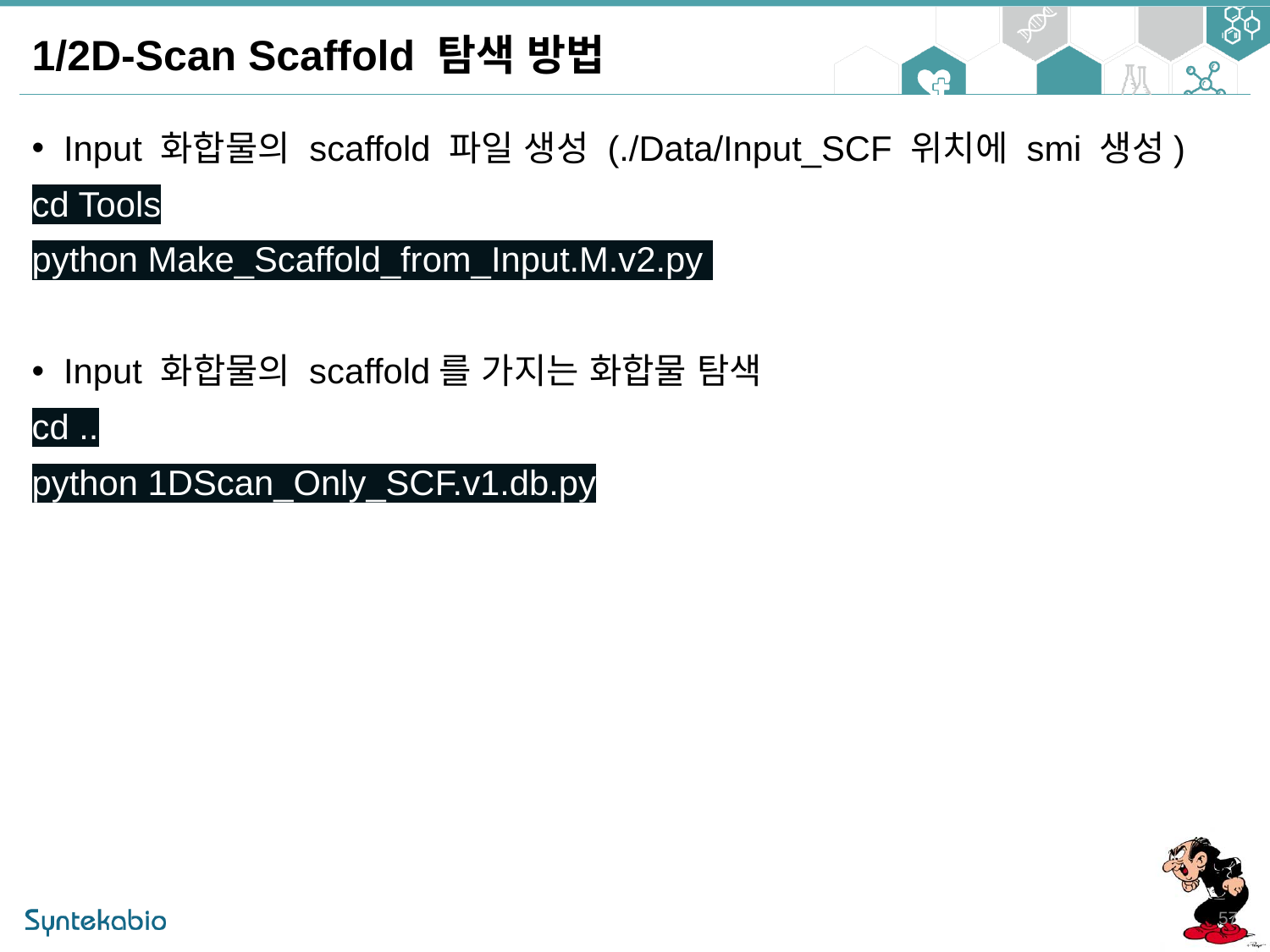

# 1/2D-Scan Scaffold 탐색 방법
Input 화합물의 scaffold 파일 생성 (./Data/Input_SCF 위치에 smi 생성)
cd Tools
python Make_Scaffold_from_Input.M.v2.py

Input 화합물의 scaffold를 가지는 화합물 탐색
cd ..
python 1DScan_Only_SCF.v1.db.py
57